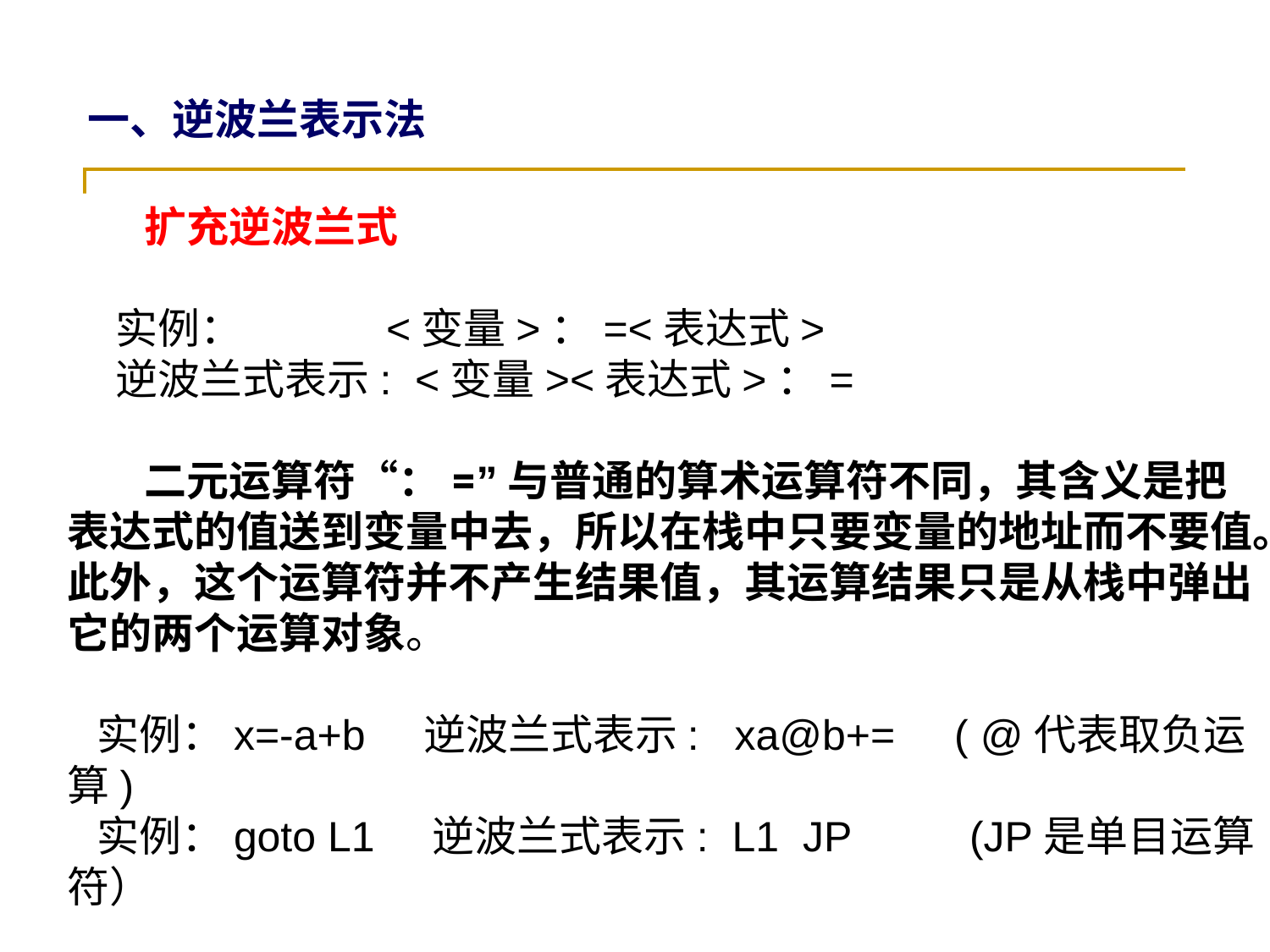

一、逆波兰表示法
       扩充逆波兰式

    实例：              <变量>：=<表达式>
    逆波兰式表示:  <变量><表达式>：=

       二元运算符“：=”与普通的算术运算符不同，其含义是把表达式的值送到变量中去，所以在栈中只要变量的地址而不要值。此外，这个运算符并不产生结果值，其运算结果只是从栈中弹出它的两个运算对象。

  实例：x=-a+b    逆波兰式表示:   xa@b+=     ( @代表取负运算)
  实例：goto L1    逆波兰式表示:  L1  JP          (JP是单目运算符）

62